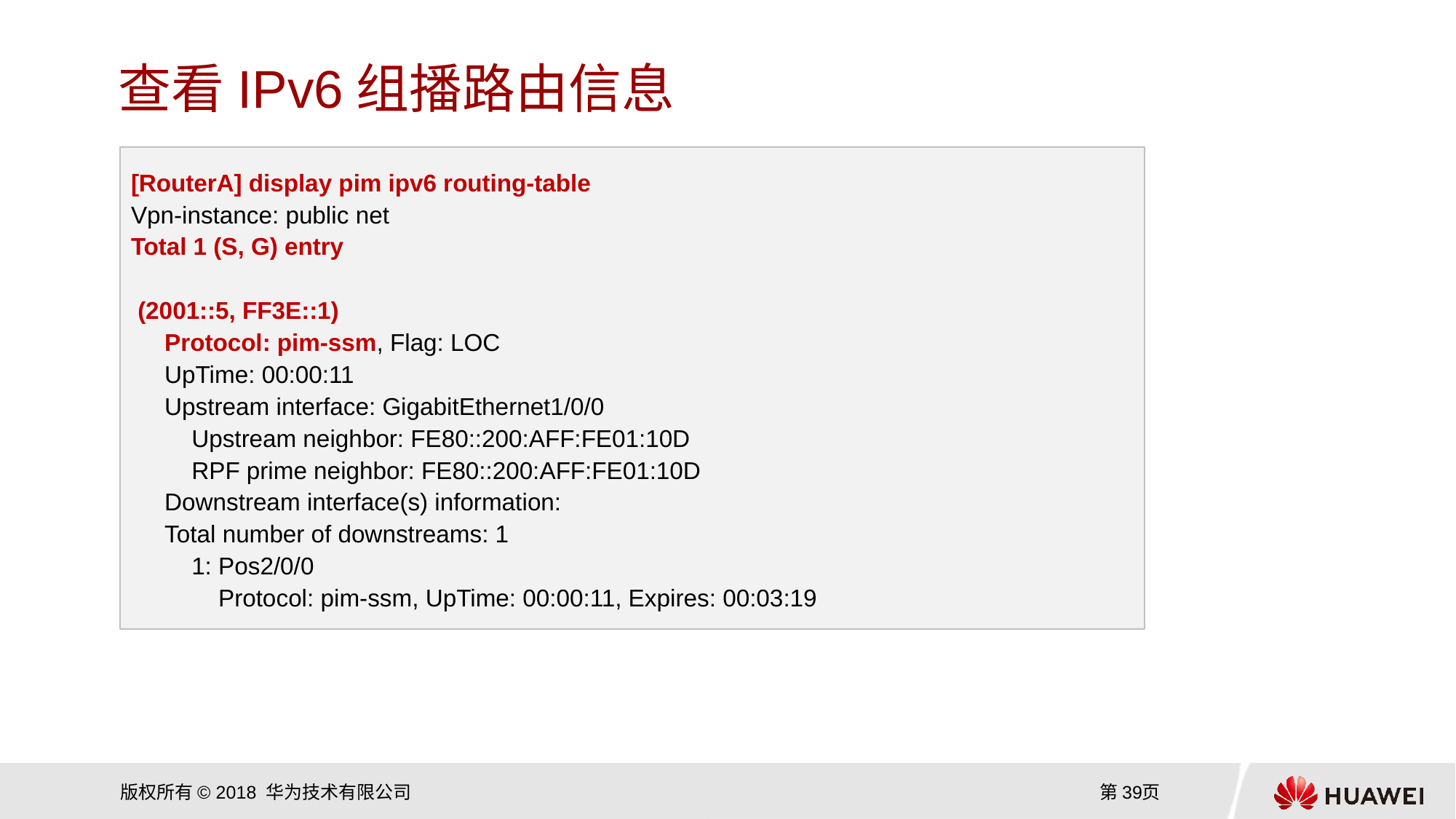

# 查看IPv6组播路由信息
[RouterA] display pim ipv6 routing-table
Vpn-instance: public net
Total 1 (S, G) entry

 (2001::5, FF3E::1)
     Protocol: pim-ssm, Flag: LOC
     UpTime: 00:00:11
     Upstream interface: GigabitEthernet1/0/0
         Upstream neighbor: FE80::200:AFF:FE01:10D
         RPF prime neighbor: FE80::200:AFF:FE01:10D
     Downstream interface(s) information:
     Total number of downstreams: 1
         1: Pos2/0/0
             Protocol: pim-ssm, UpTime: 00:00:11, Expires: 00:03:19